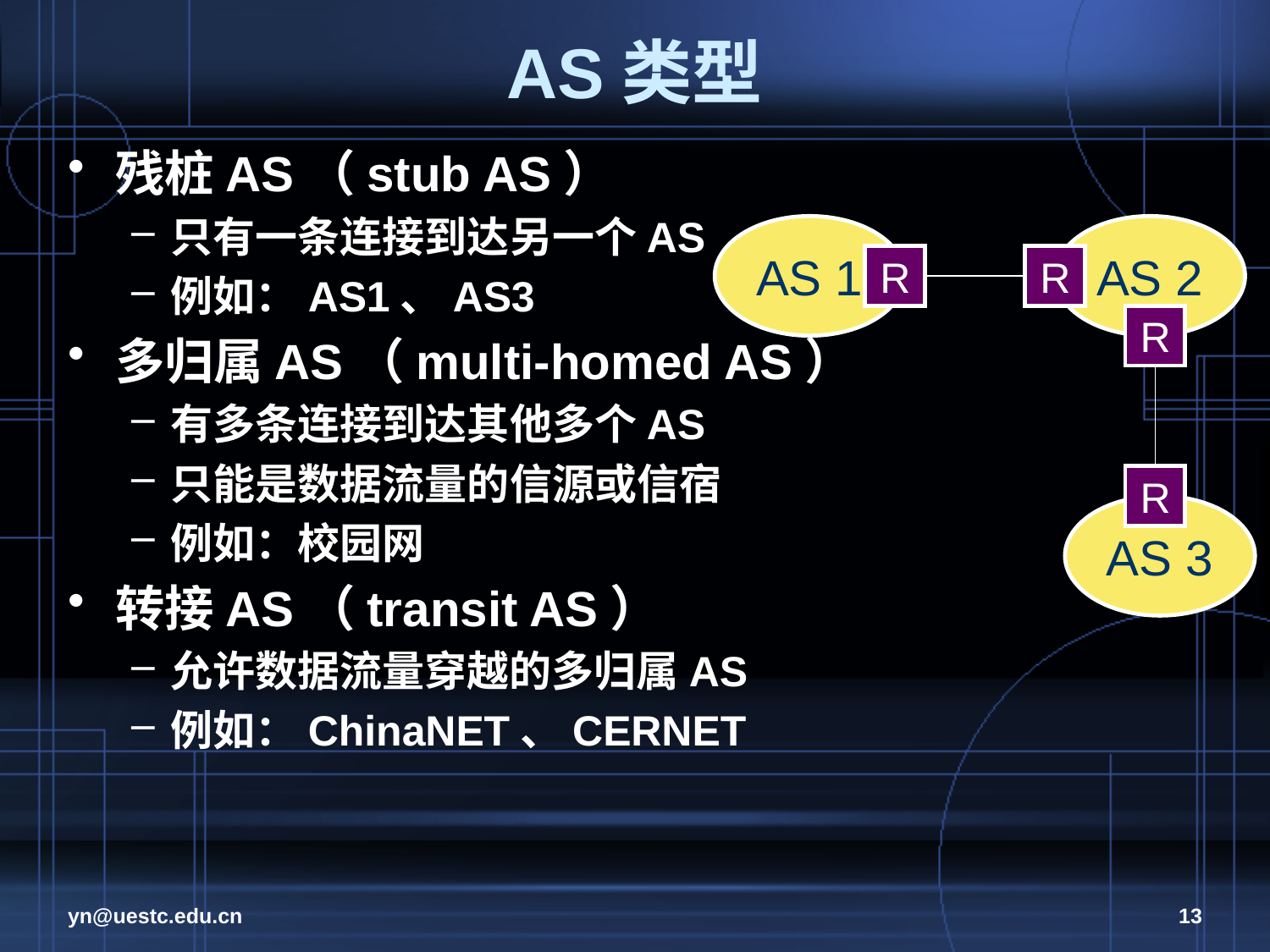

# AS类型
残桩AS（stub AS）
只有一条连接到达另一个AS
例如：AS1、AS3
多归属AS（multi-homed AS）
有多条连接到达其他多个AS
只能是数据流量的信源或信宿
例如：校园网
转接AS（transit AS）
允许数据流量穿越的多归属AS
例如：ChinaNET、CERNET
AS 1
AS 2
R
R
R
R
AS 3
yn@uestc.edu.cn
13